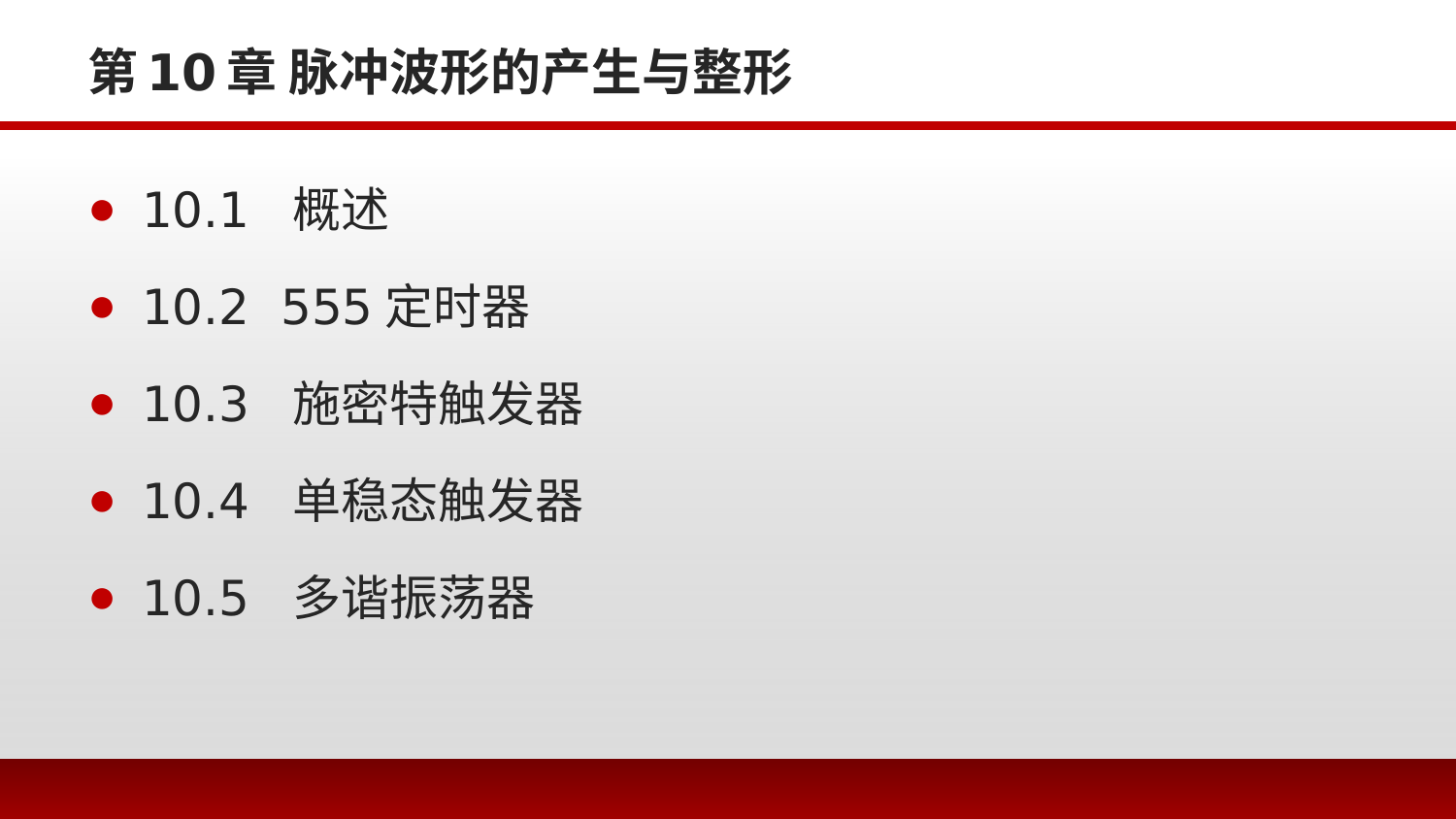

# 第10章 脉冲波形的产生与整形
10.1  概述
10.2  555定时器
10.3  施密特触发器
10.4  单稳态触发器
10.5  多谐振荡器

3